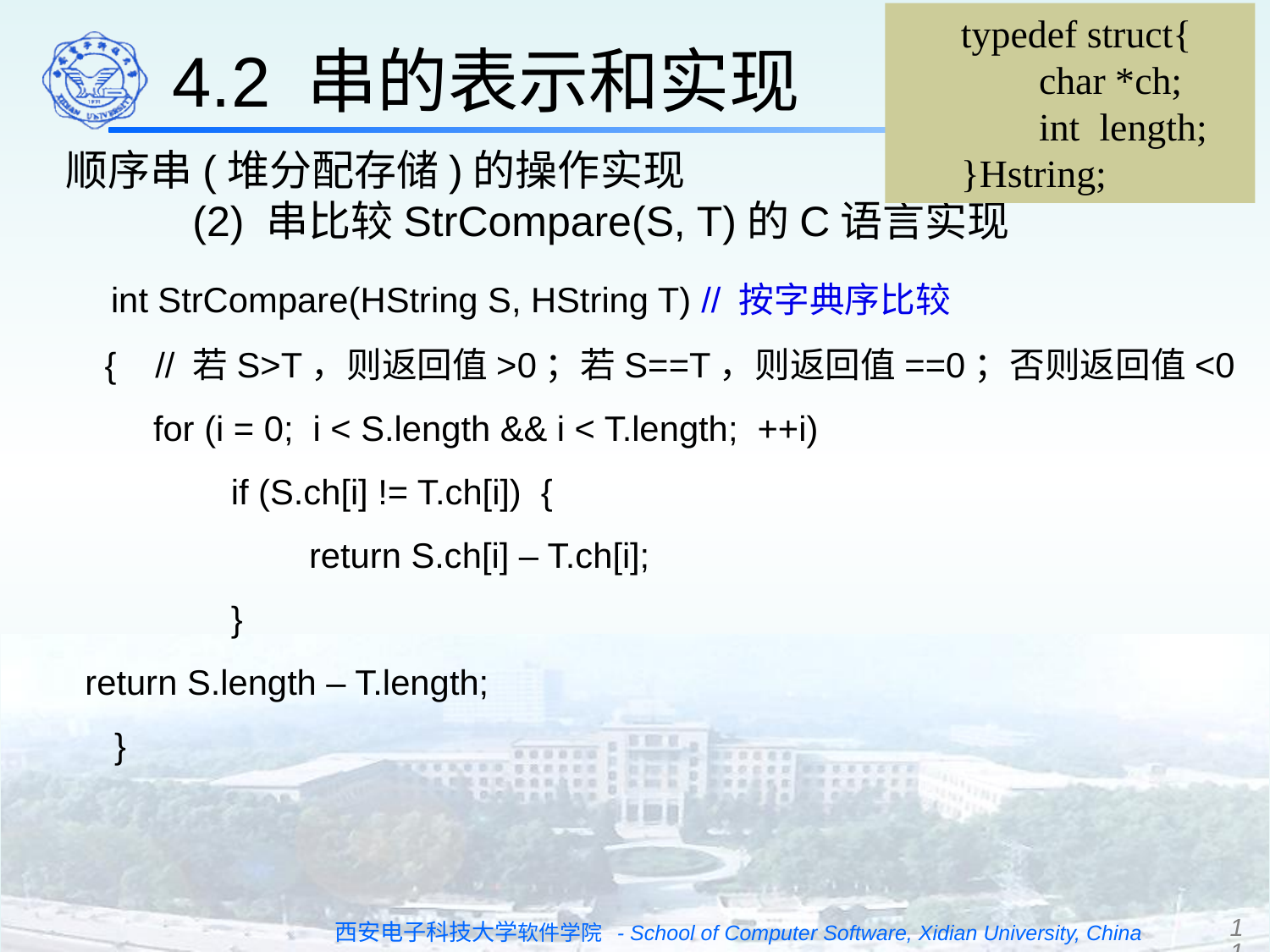

4.2 串的表示和实现
typedef struct{
        char *ch;
        int  length;
}Hstring;
顺序串(堆分配存储)的操作实现
	(2) 串比较StrCompare(S, T)的C语言实现
    int StrCompare(HString S, HString T) // 按字典序比较
    {    // 若S>T，则返回值>0；若S==T，则返回值==0；否则返回值<0
         for (i = 0;  i < S.length && i < T.length;  ++i)
                 if (S.ch[i] != T.ch[i])  {
                         return S.ch[i] – T.ch[i];
                 }
  return S.length – T.length;
     }
11